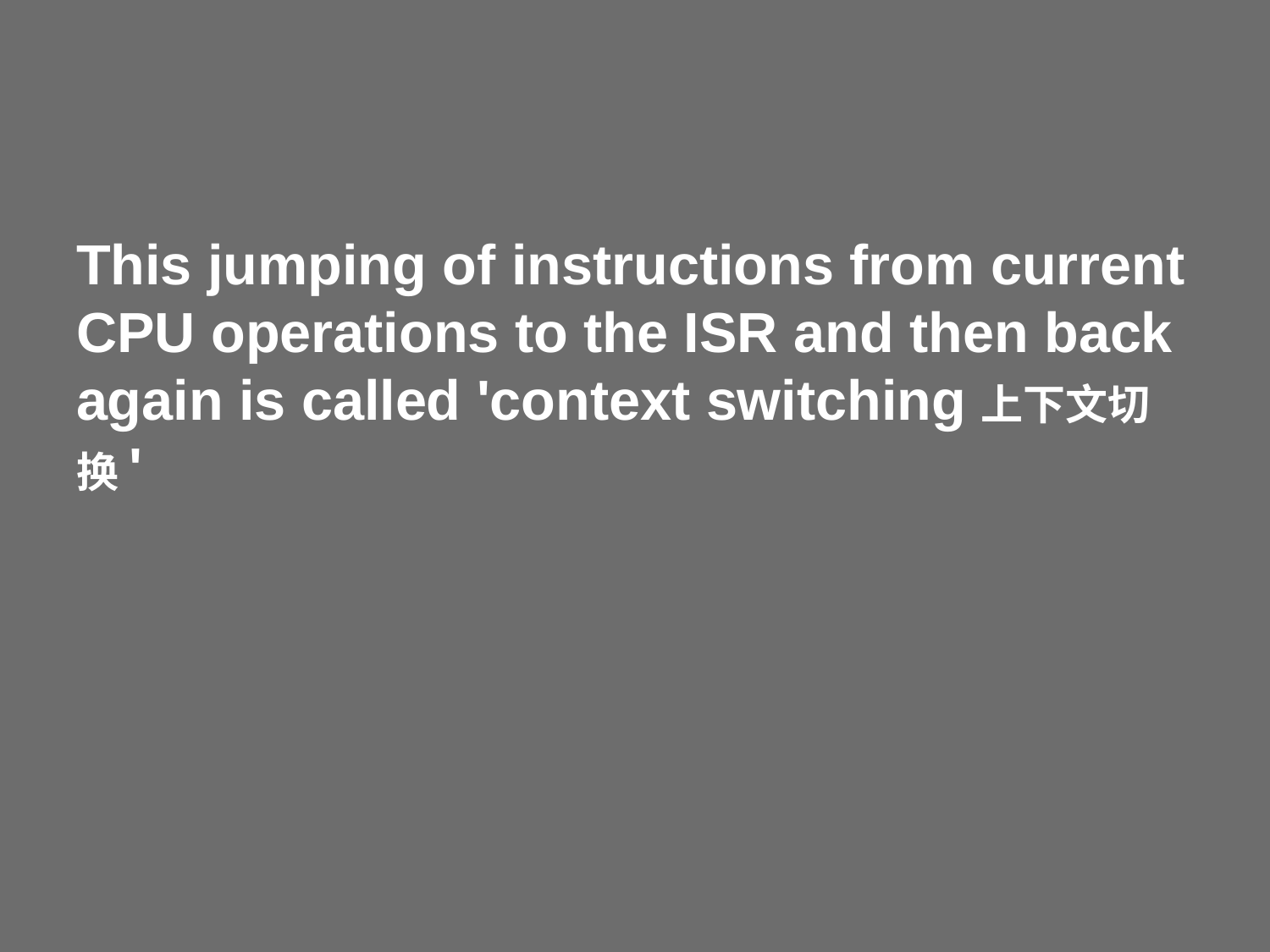

#
This jumping of instructions from current CPU operations to the ISR and then back again is called 'context switching上下文切换'